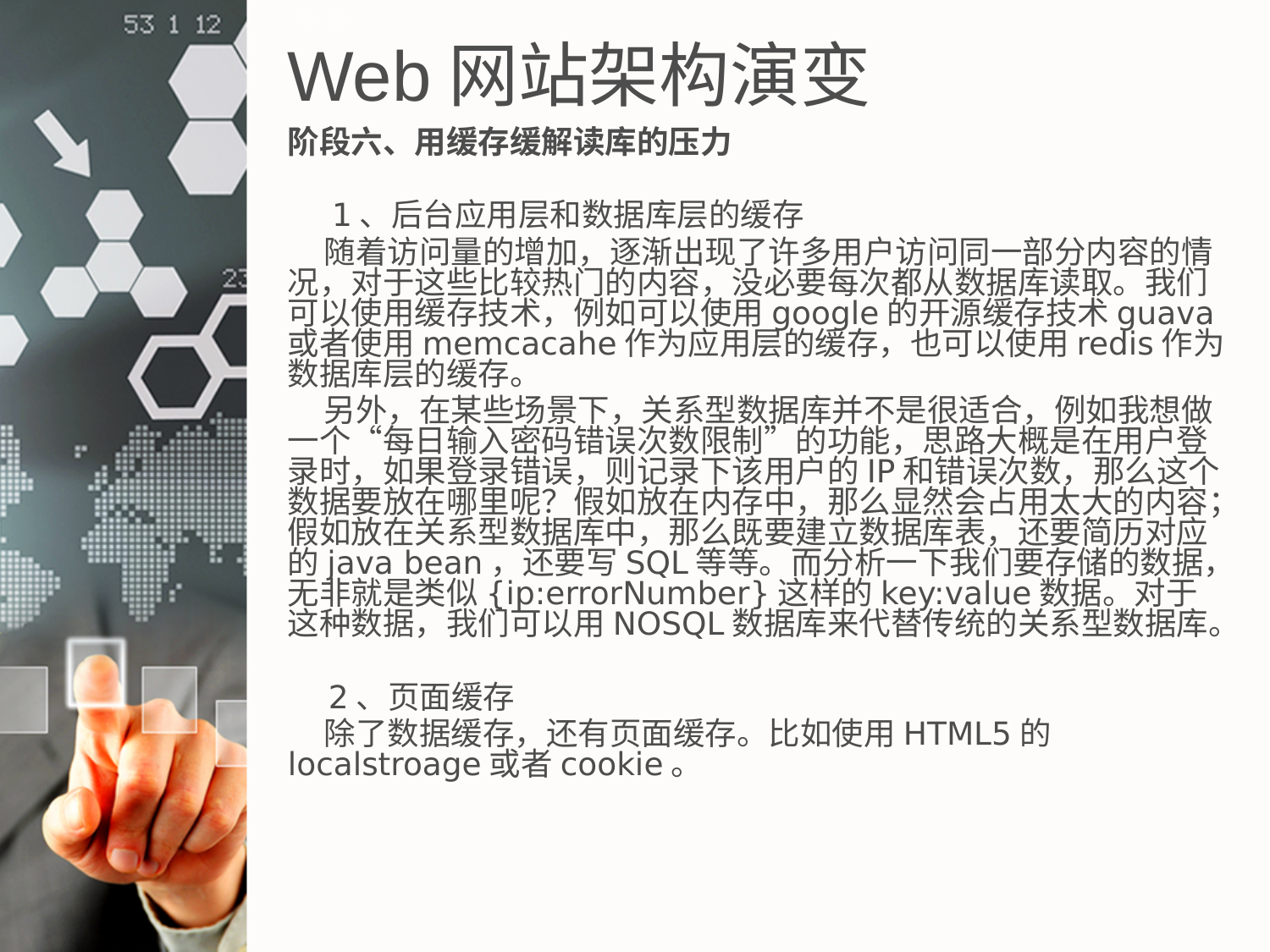

PPT模板下载：www.1ppt.com/moban/     行业PPT模板：www.1ppt.com/hangye/
节日PPT模板：www.1ppt.com/jieri/           PPT素材下载：www.1ppt.com/sucai/
PPT背景图片：www.1ppt.com/beijing/      PPT图表下载：www.1ppt.com/tubiao/
优秀PPT下载：www.1ppt.com/xiazai/        PPT教程： www.1ppt.com/powerpoint/
Word教程： www.1ppt.com/word/              Excel教程：www.1ppt.com/excel/
资料下载：www.1ppt.com/ziliao/                PPT课件下载：www.1ppt.com/kejian/
范文下载：www.1ppt.com/fanwen/             试卷下载：www.1ppt.com/shiti/
教案下载：www.1ppt.com/jiaoan/        PPT论坛：www.1ppt.cn

# Web网站架构演变
阶段六、用缓存缓解读库的压力

    1、后台应用层和数据库层的缓存
    随着访问量的增加，逐渐出现了许多用户访问同一部分内容的情况，对于这些比较热门的内容，没必要每次都从数据库读取。我们可以使用缓存技术，例如可以使用google的开源缓存技术guava或者使用memcacahe作为应用层的缓存，也可以使用redis作为数据库层的缓存。
    另外，在某些场景下，关系型数据库并不是很适合，例如我想做一个“每日输入密码错误次数限制”的功能，思路大概是在用户登录时，如果登录错误，则记录下该用户的IP和错误次数，那么这个数据要放在哪里呢？假如放在内存中，那么显然会占用太大的内容；假如放在关系型数据库中，那么既要建立数据库表，还要简历对应的java bean，还要写SQL等等。而分析一下我们要存储的数据，无非就是类似{ip:errorNumber}这样的key:value数据。对于这种数据，我们可以用NOSQL数据库来代替传统的关系型数据库。

    2、页面缓存
    除了数据缓存，还有页面缓存。比如使用HTML5的localstroage或者cookie。